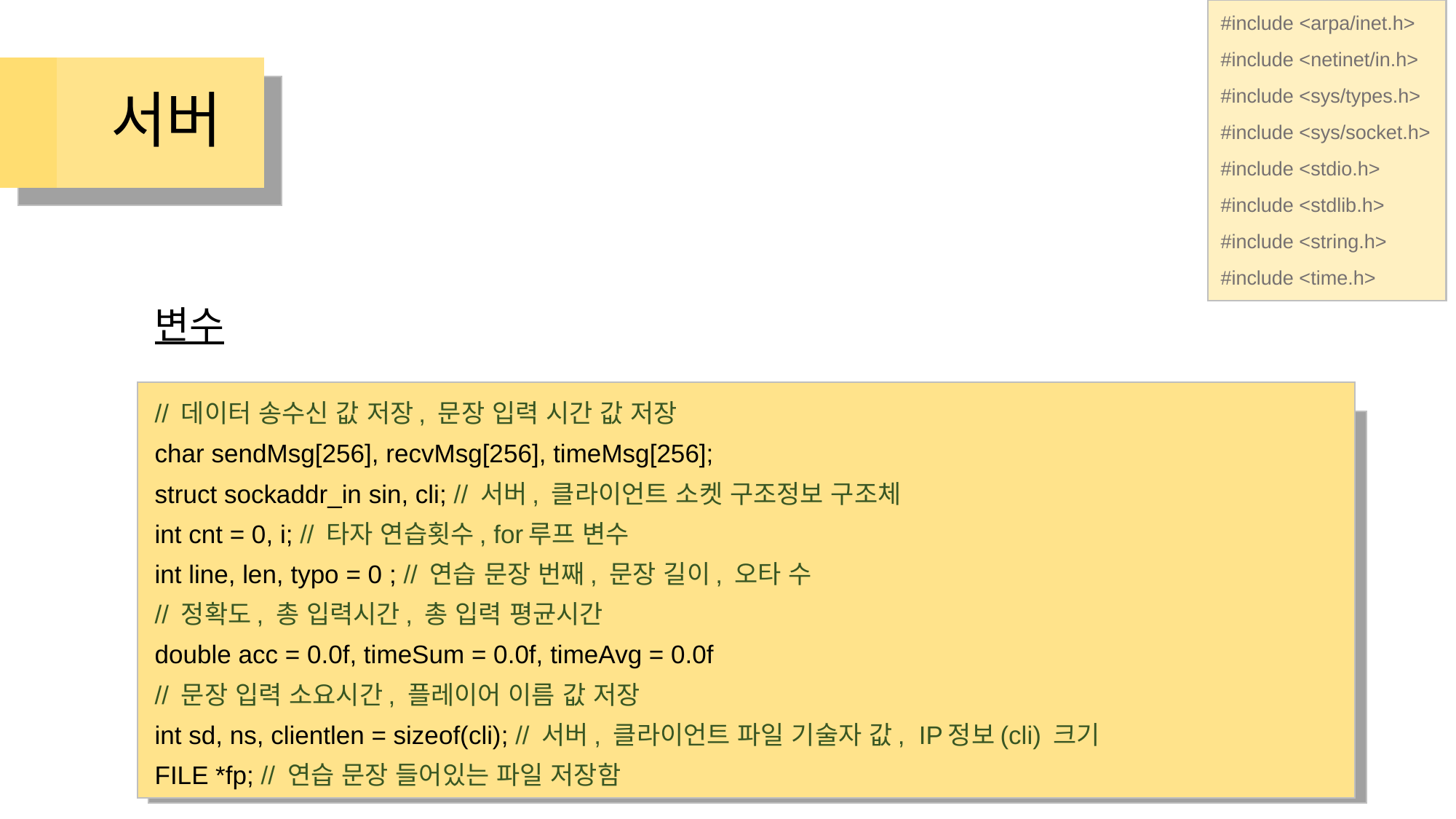

#include <arpa/inet.h>
#include <netinet/in.h>
#include <sys/types.h>
#include <sys/socket.h>
#include <stdio.h>
#include <stdlib.h>
#include <string.h>
#include <time.h>

# 서버

변수

// 데이터 송수신 값 저장, 문장 입력 시간 값 저장
char sendMsg[256], recvMsg[256], timeMsg[256];
struct sockaddr_in sin, cli; // 서버, 클라이언트 소켓 구조정보 구조체
int cnt = 0, i; // 타자 연습횟수, for루프 변수
int line, len, typo = 0 ; // 연습 문장 번째, 문장 길이, 오타 수
// 정확도, 총 입력시간, 총 입력 평균시간
double acc = 0.0f, timeSum = 0.0f, timeAvg = 0.0f
// 문장 입력 소요시간, 플레이어 이름 값 저장
int sd, ns, clientlen = sizeof(cli); // 서버, 클라이언트 파일 기술자 값,  IP정보(cli) 크기
FILE *fp; // 연습 문장 들어있는 파일 저장함
%